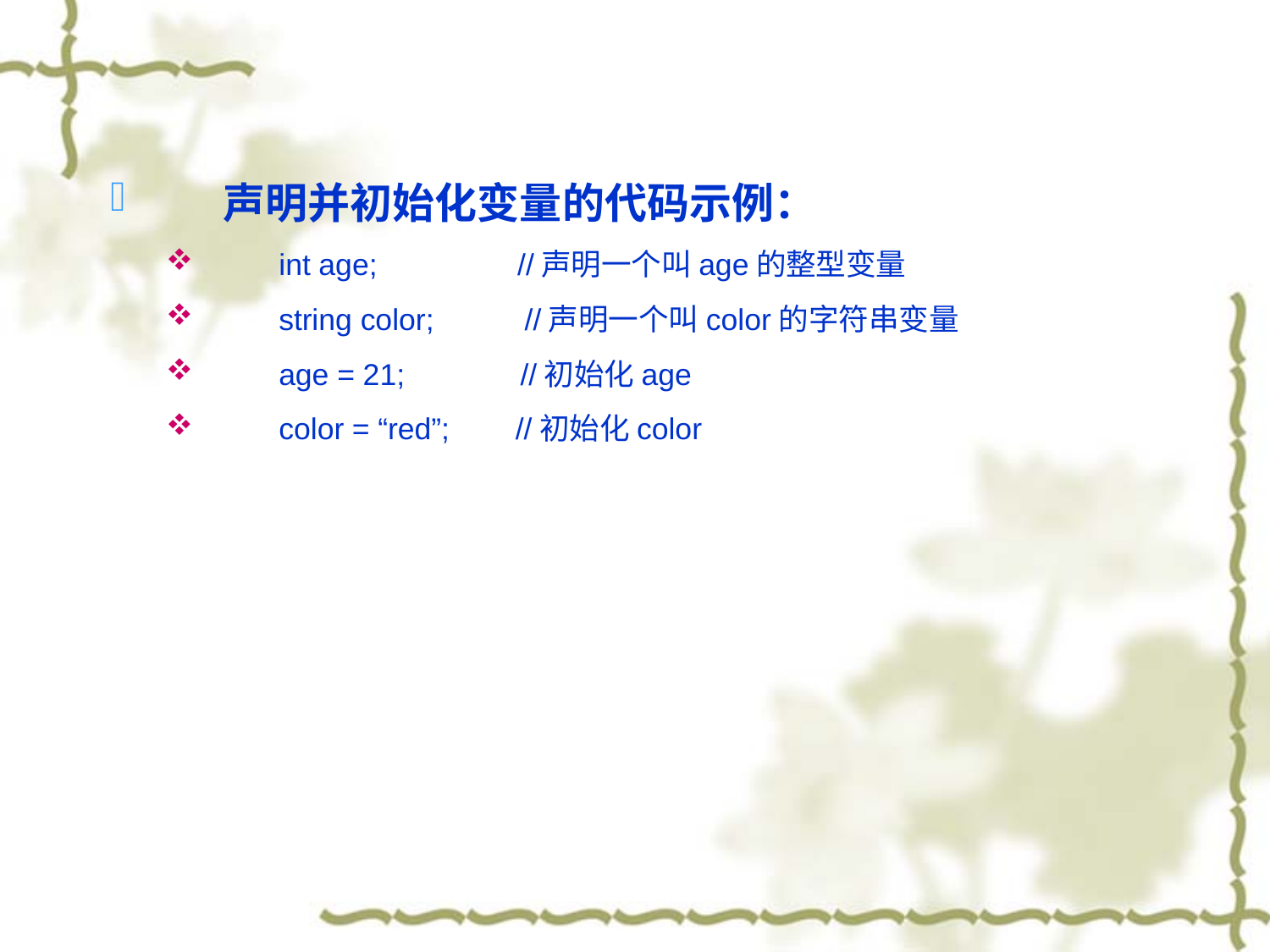

声明并初始化变量的代码示例：
int age;                 //声明一个叫age的整型变量
string color;           //声明一个叫color的字符串变量
age = 21;              //初始化age
color = “red”;        //初始化color